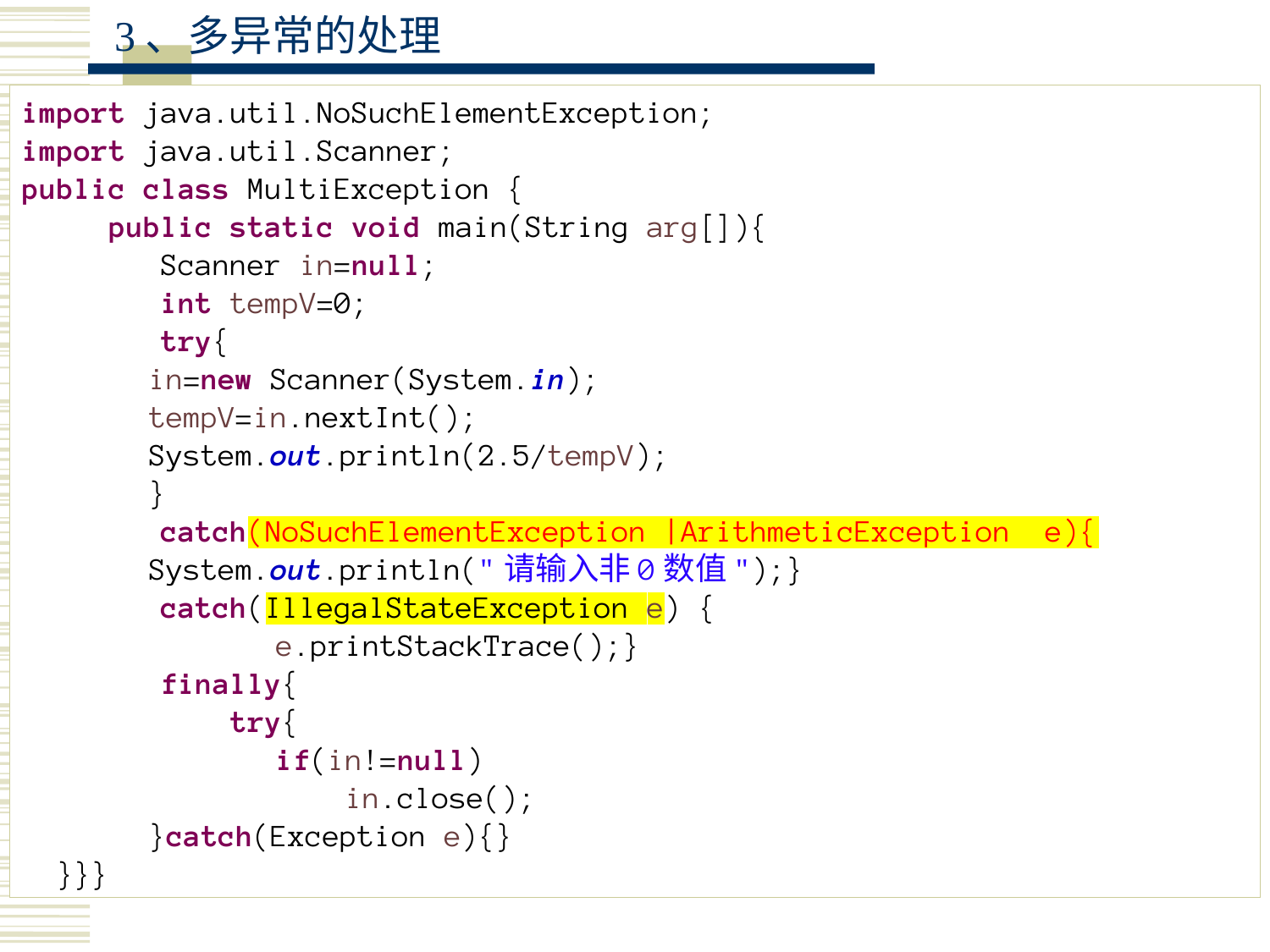

3、多异常的处理
import java.util.NoSuchElementException;
import java.util.Scanner;
public class MultiException {
     public static void main(String arg[]){
        Scanner in=null;
        int tempV=0;
        try{
	in=new Scanner(System.in);
	tempV=in.nextInt();
	System.out.println(2.5/tempV);
	}
        catch(NoSuchElementException |ArithmeticException  e){
	System.out.println("请输入非0数值");}
        catch(IllegalStateException e) {
		e.printStackTrace();}
        finally{
            try{
	   	if(in!=null)
	    	    in.close();
	}catch(Exception e){}
  }}}